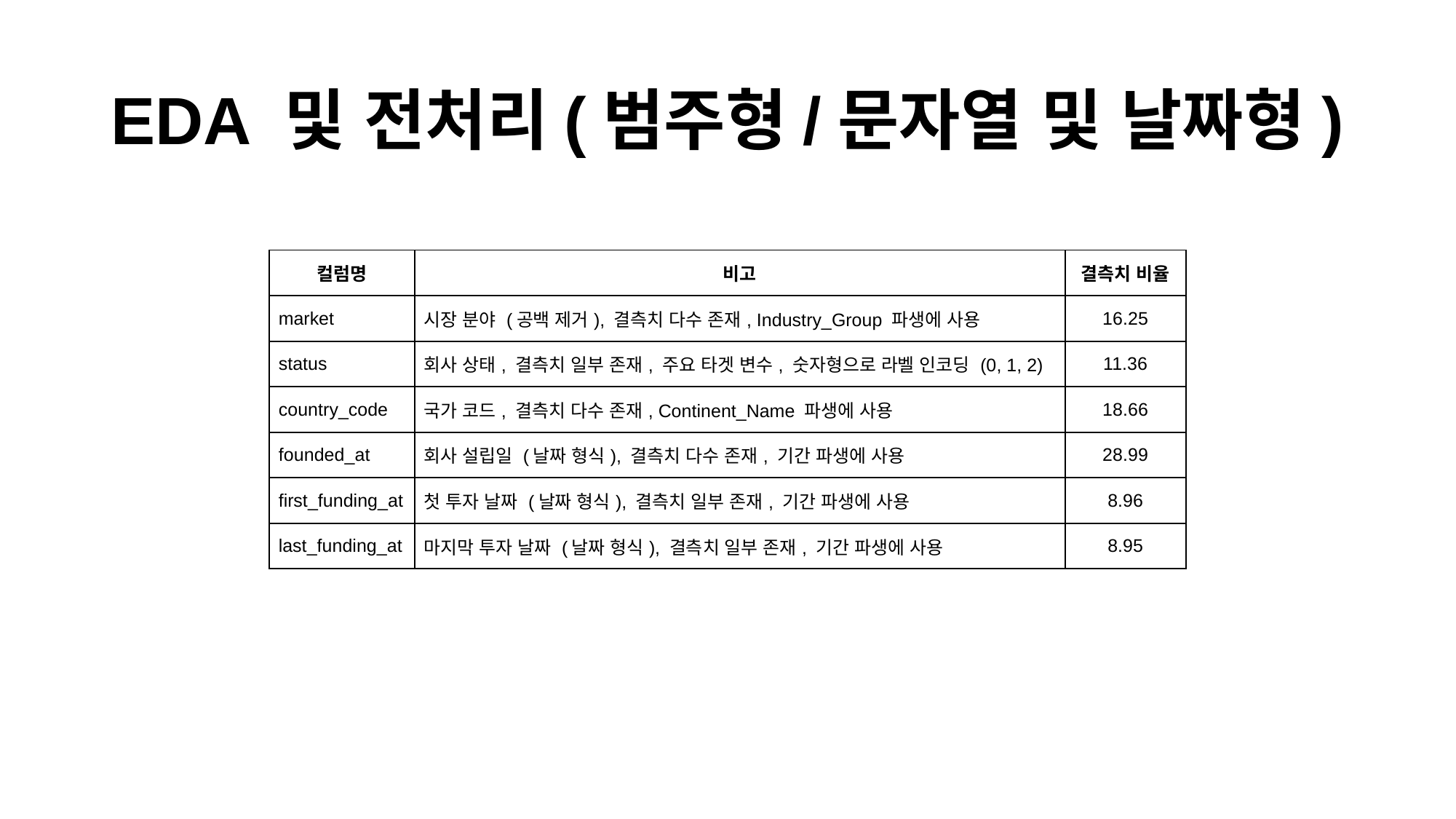

# EDA 및 전처리(범주형/문자열 및 날짜형)
| 컬럼명 | 비고 | 결측치 비율 |
| --- | --- | --- |
| market | 시장 분야 (공백 제거), 결측치 다수 존재, Industry\_Group 파생에 사용 | 16.25 |
| status | 회사 상태, 결측치 일부 존재, 주요 타겟 변수, 숫자형으로 라벨 인코딩 (0, 1, 2) | 11.36 |
| country\_code | 국가 코드, 결측치 다수 존재, Continent\_Name 파생에 사용 | 18.66 |
| founded\_at | 회사 설립일 (날짜 형식), 결측치 다수 존재, 기간 파생에 사용 | 28.99 |
| first\_funding\_at | 첫 투자 날짜 (날짜 형식), 결측치 일부 존재, 기간 파생에 사용 | 8.96 |
| last\_funding\_at | 마지막 투자 날짜 (날짜 형식), 결측치 일부 존재, 기간 파생에 사용 | 8.95 |